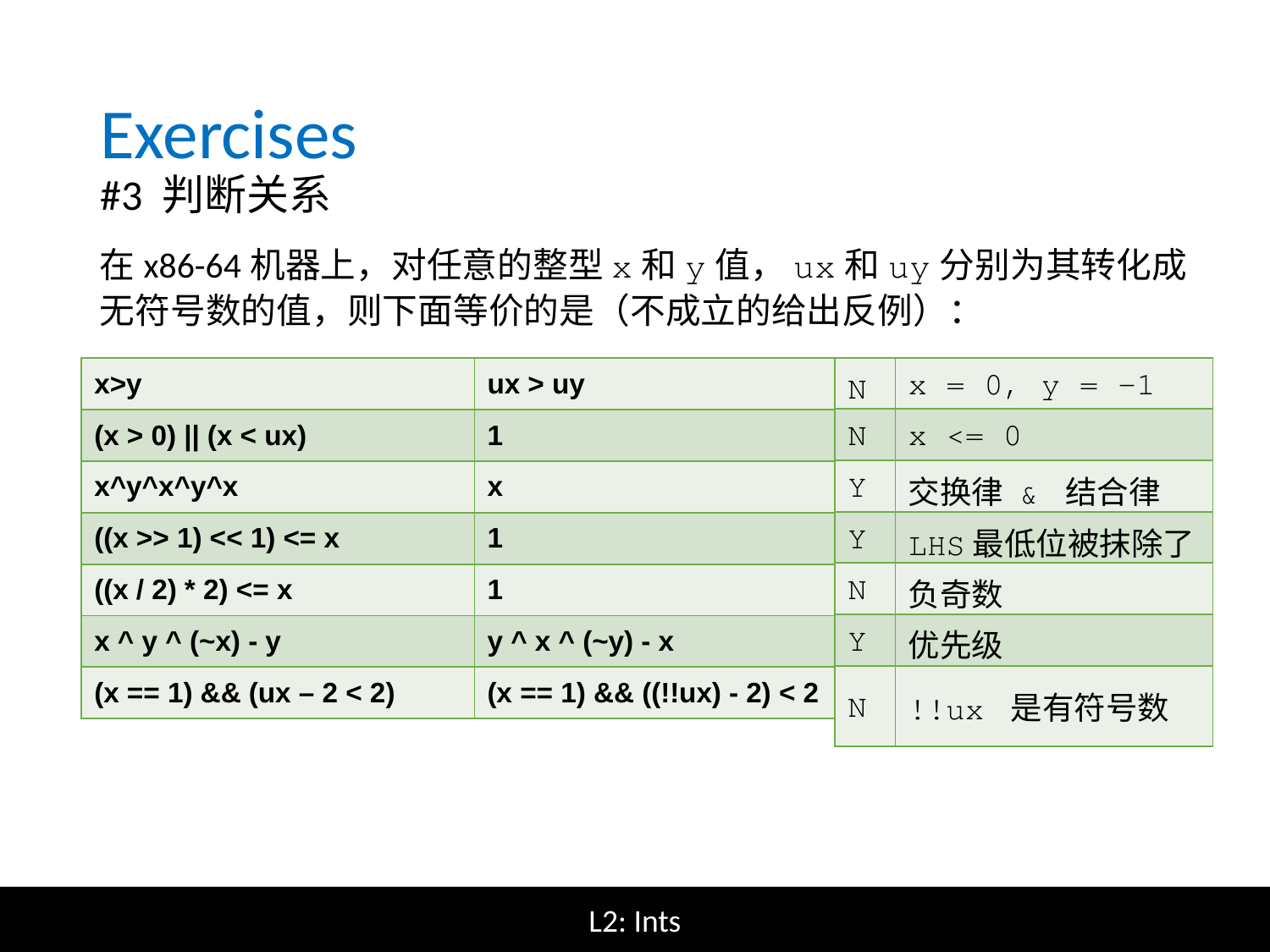

Exercises
#3 判断关系
在x86-64机器上，对任意的整型x和y值，ux和uy分别为其转化成无符号数的值，则下面等价的是（不成立的给出反例）：
| x>y | ux > uy |
| --- | --- |
| (x > 0) || (x < ux) | 1 |
| x^y^x^y^x | x |
| ((x >> 1) << 1) <= x | 1 |
| ((x / 2) \* 2) <= x | 1 |
| x ^ y ^ (~x) - y | y ^ x ^ (~y) - x |
| (x == 1) && (ux – 2 < 2) | (x == 1) && ((!!ux) - 2) < 2 |
| N | x = 0, y = -1 |
| --- | --- |
| N | x <= 0 |
| Y | 交换律 & 结合律 |
| Y | LHS最低位被抹除了 |
| N | 负奇数 |
| Y | 优先级 |
| N | !!ux 是有符号数 |
L2: Ints
11